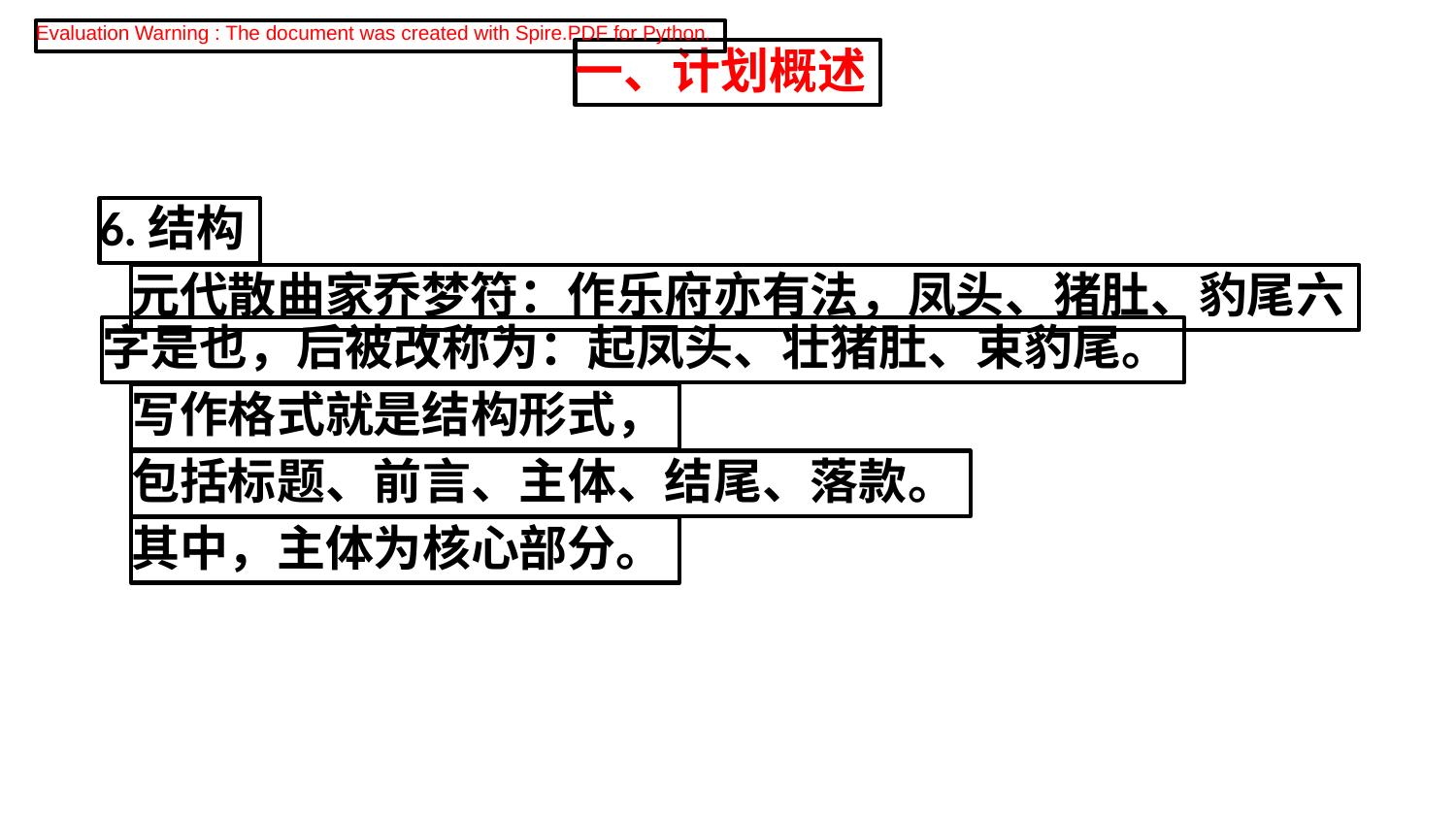

Evaluation Warning : The document was created with Spire.PDF for Python.
一、计划概述
6.结构
元代散曲家乔梦符：作乐府亦有法，凤头、猪肚、豹尾六
字是也，后被改称为：起凤头、壮猪肚、束豹尾。
写作格式就是结构形式，
包括标题、前言、主体、结尾、落款。
其中，主体为核心部分。